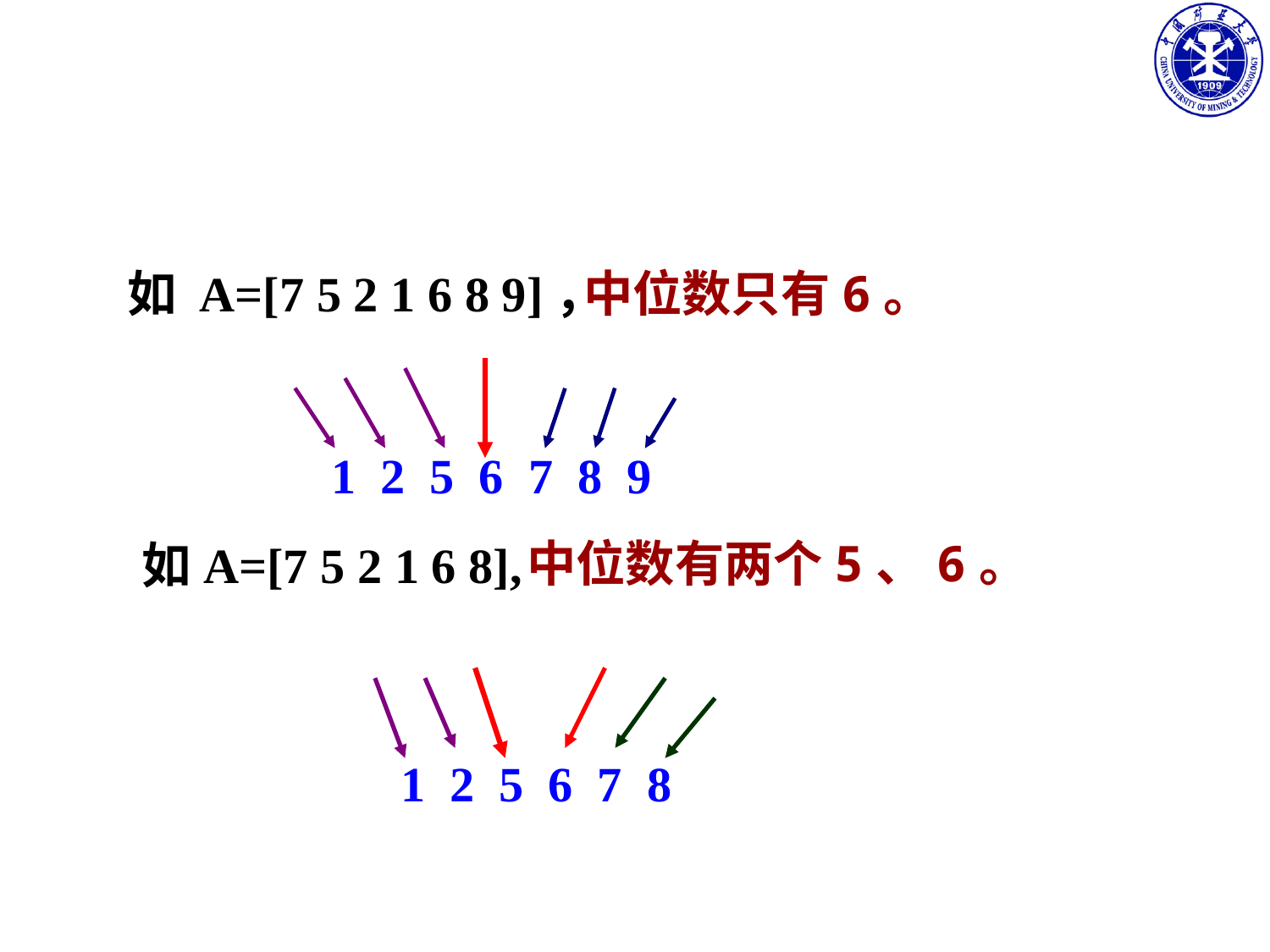

如 A=[7 5 2 1 6 8 9]，
中位数只有6。

1  2  5  6  7  8  9
中位数有两个5、6。
如A=[7 5 2 1 6 8],

1  2  5  6  7  8